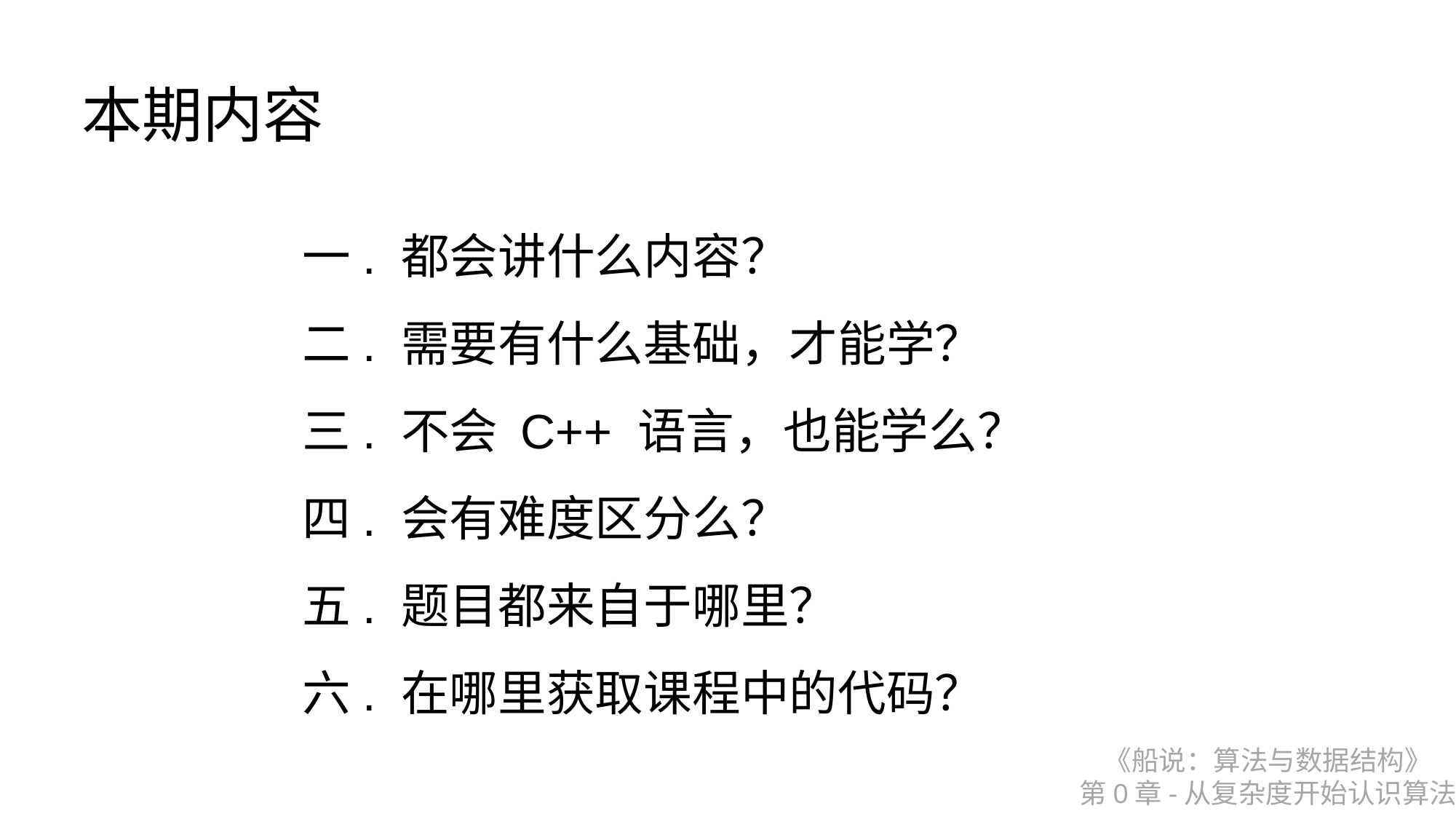

本期内容
一. 都会讲什么内容？
二. 需要有什么基础，才能学？
三. 不会 C++ 语言，也能学么？
四. 会有难度区分么？
五. 题目都来自于哪里？
六. 在哪里获取课程中的代码？